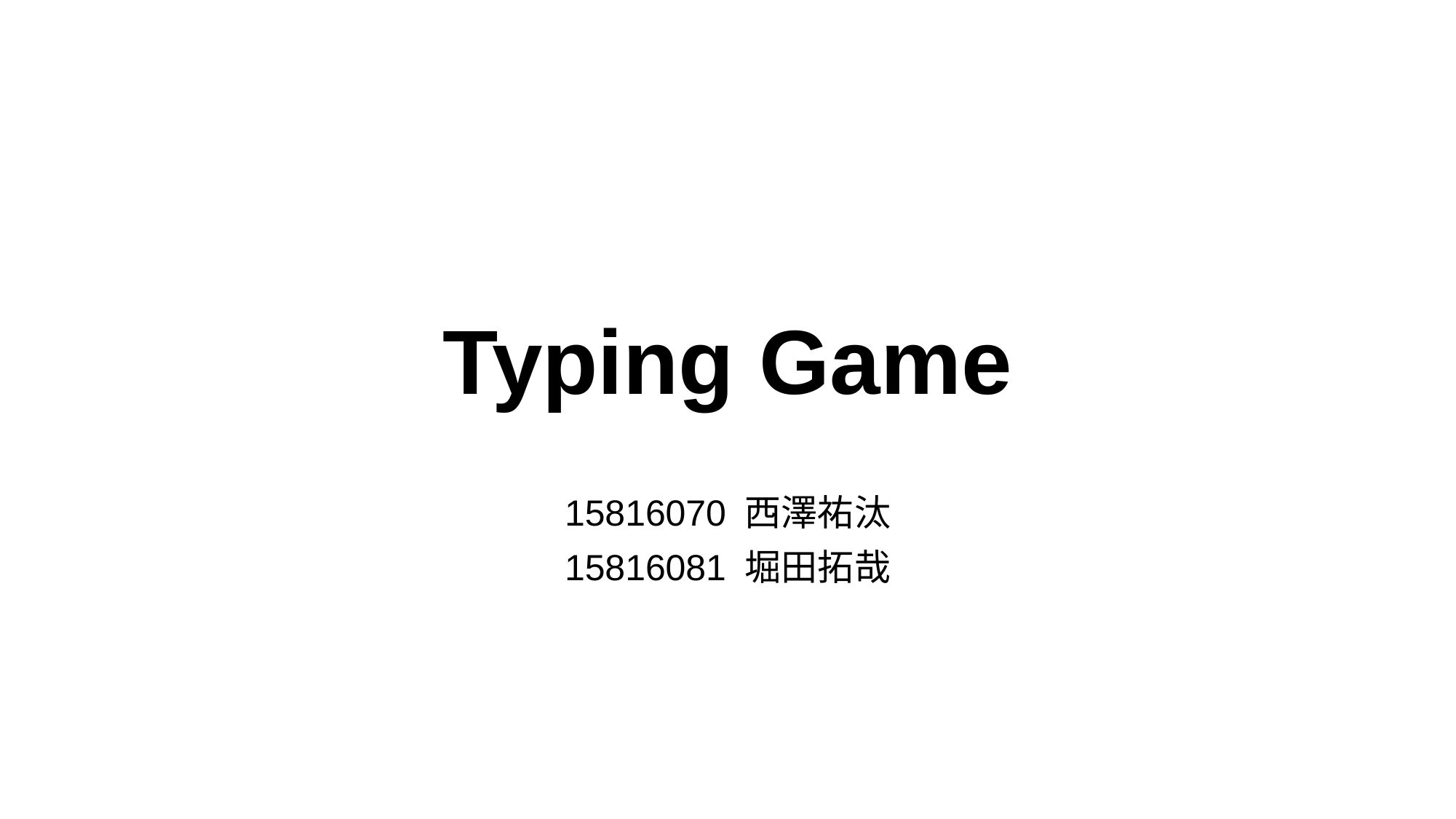

# Typing Game

15816070 西澤祐汰
15816081 堀田拓哉